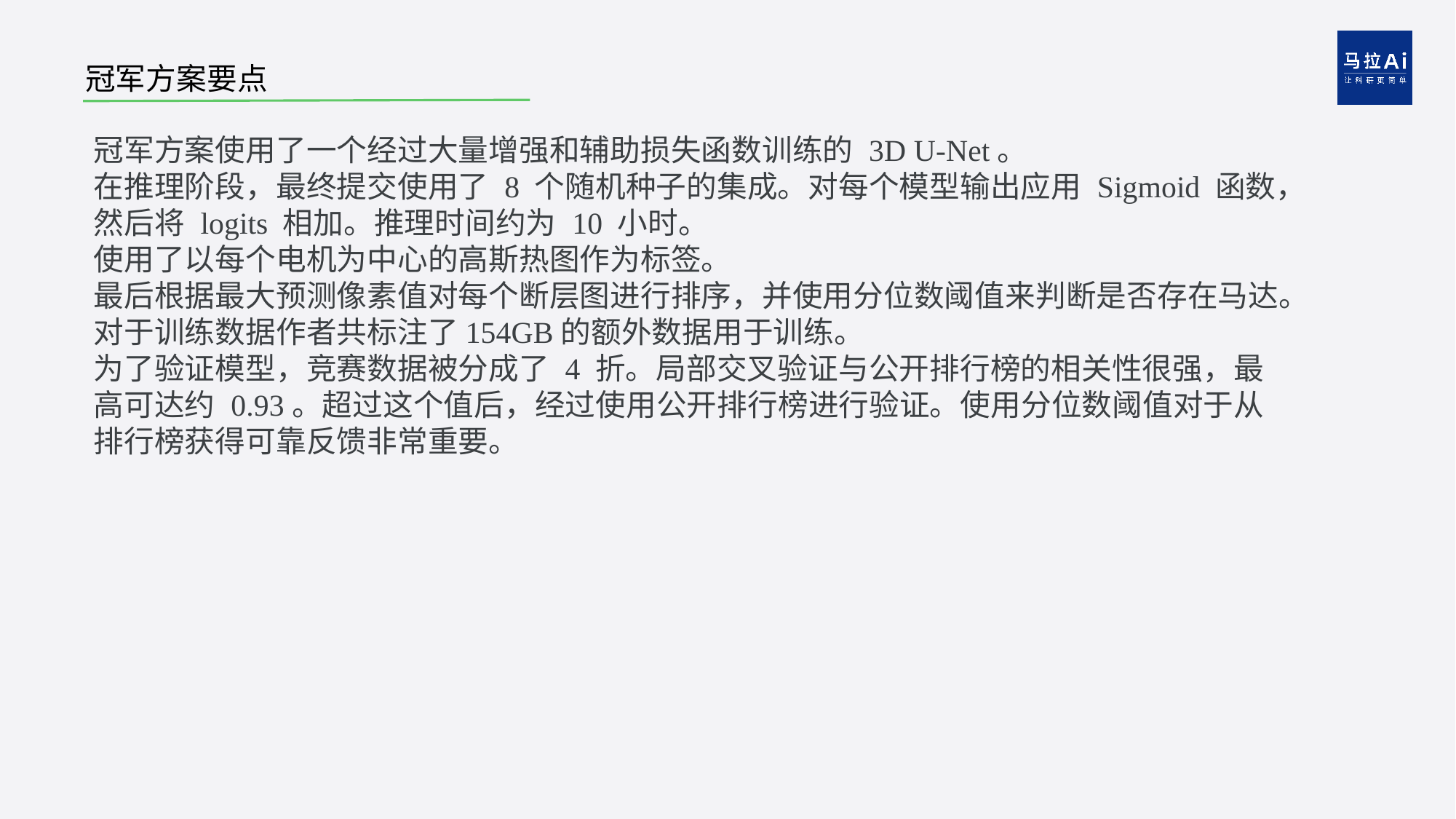

# 冠军方案要点
冠军方案使用了一个经过大量增强和辅助损失函数训练的 3D U-Net。
在推理阶段，最终提交使用了 8 个随机种子的集成。对每个模型输出应用 Sigmoid 函数，然后将 logits 相加。推理时间约为 10 小时。
使用了以每个电机为中心的高斯热图作为标签。
最后根据最大预测像素值对每个断层图进行排序，并使用分位数阈值来判断是否存在马达。
对于训练数据作者共标注了154GB的额外数据用于训练。
为了验证模型，竞赛数据被分成了 4 折。局部交叉验证与公开排行榜的相关性很强，最高可达约 0.93。超过这个值后，经过使用公开排行榜进行验证。使用分位数阈值对于从排行榜获得可靠反馈非常重要。